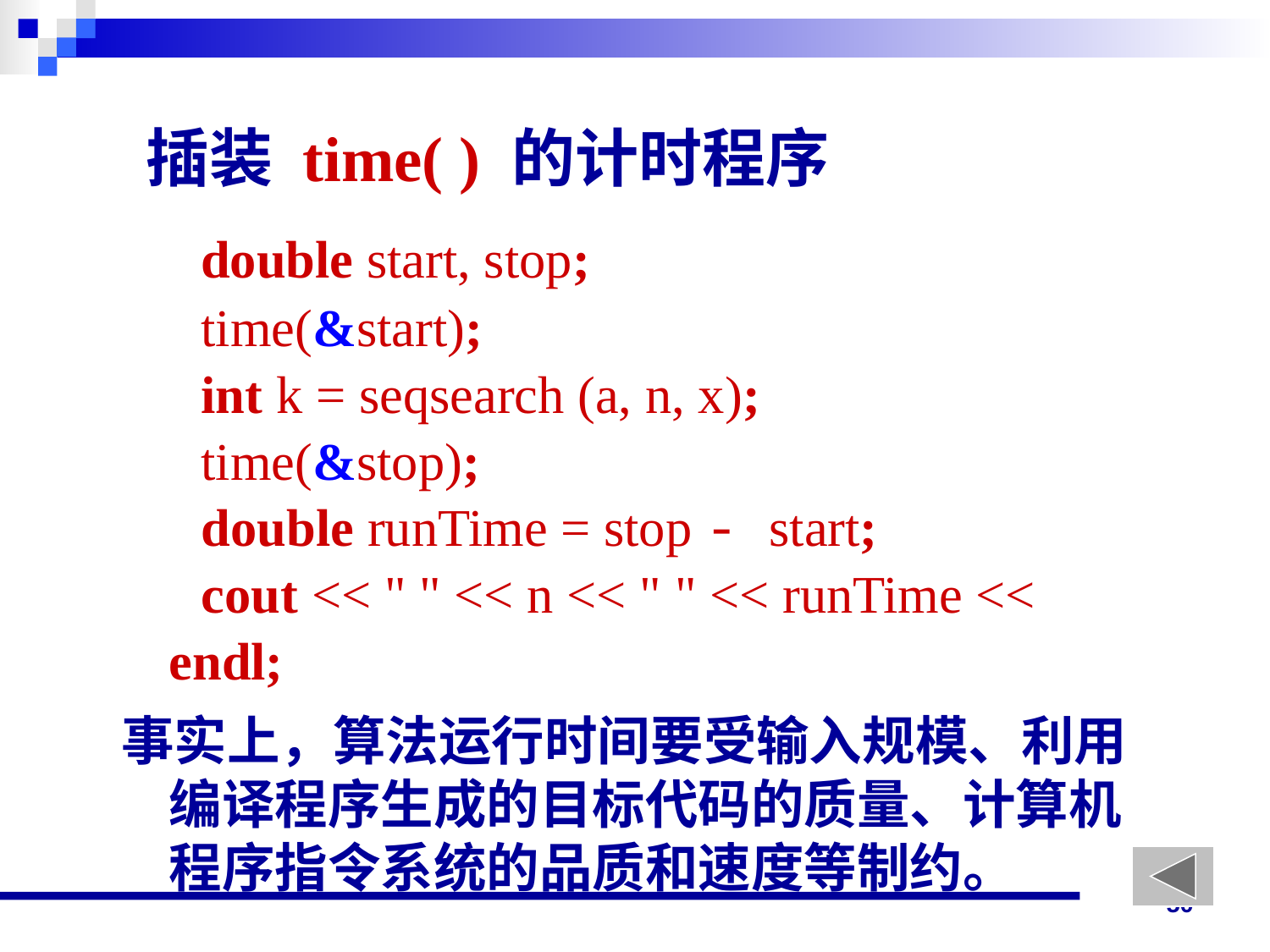

插装 time( ) 的计时程序

     double start, stop;
      time(&start);
      int k = seqsearch (a, n, x);
      time(&stop);
      double runTime = stop - start;
      cout << " " << n << " " << runTime << endl;

事实上，算法运行时间要受输入规模、利用编译程序生成的目标代码的质量、计算机程序指令系统的品质和速度等制约。

50